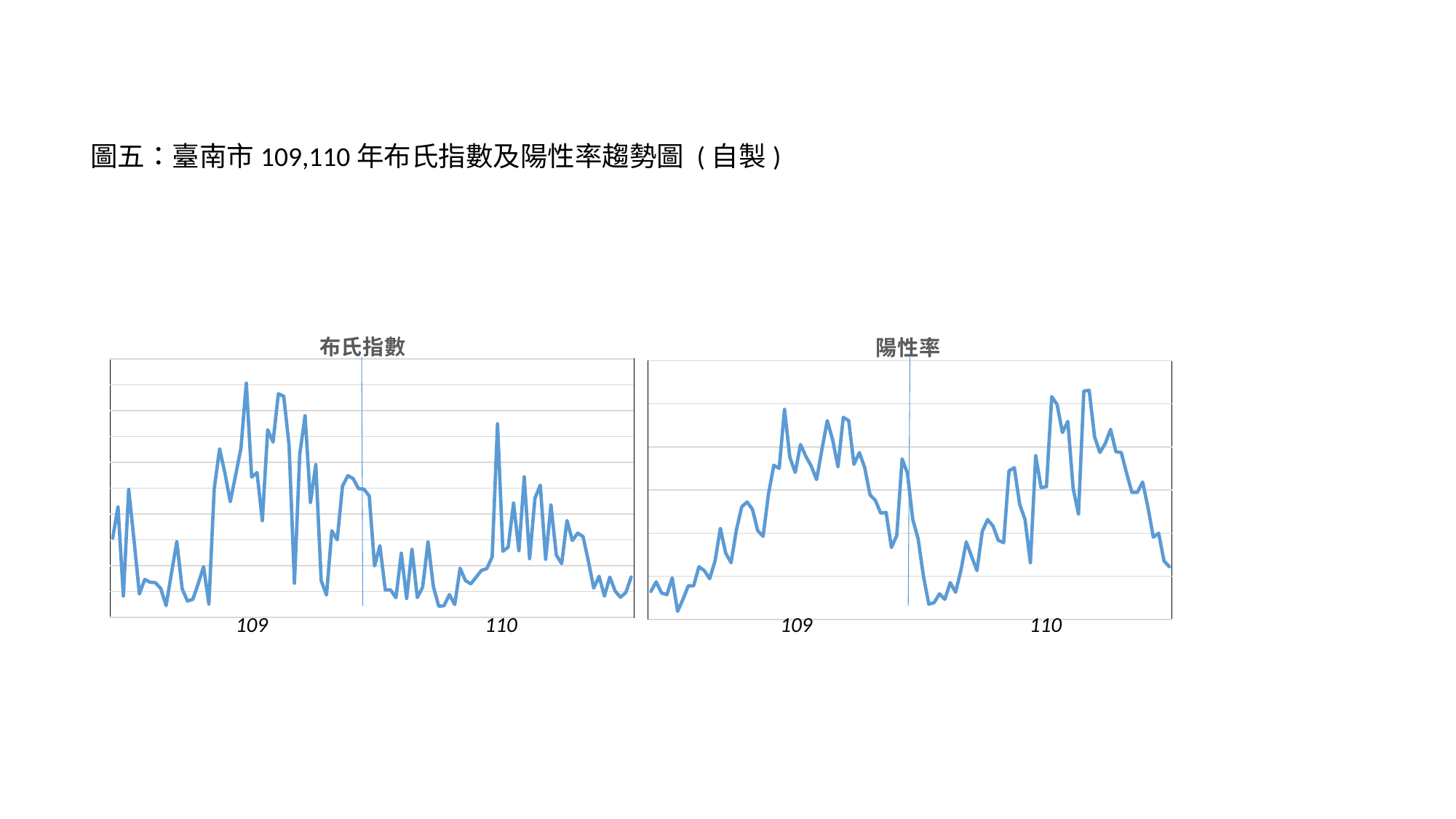

圖五：臺南市109,110年布氏指數及陽性率趨勢圖 (自製)

### Chart:

| Category | 布氏指數 |
|---|---|

### Chart:

| Category | 陽性率 |
|---|---|
109                                              110
109                                              110